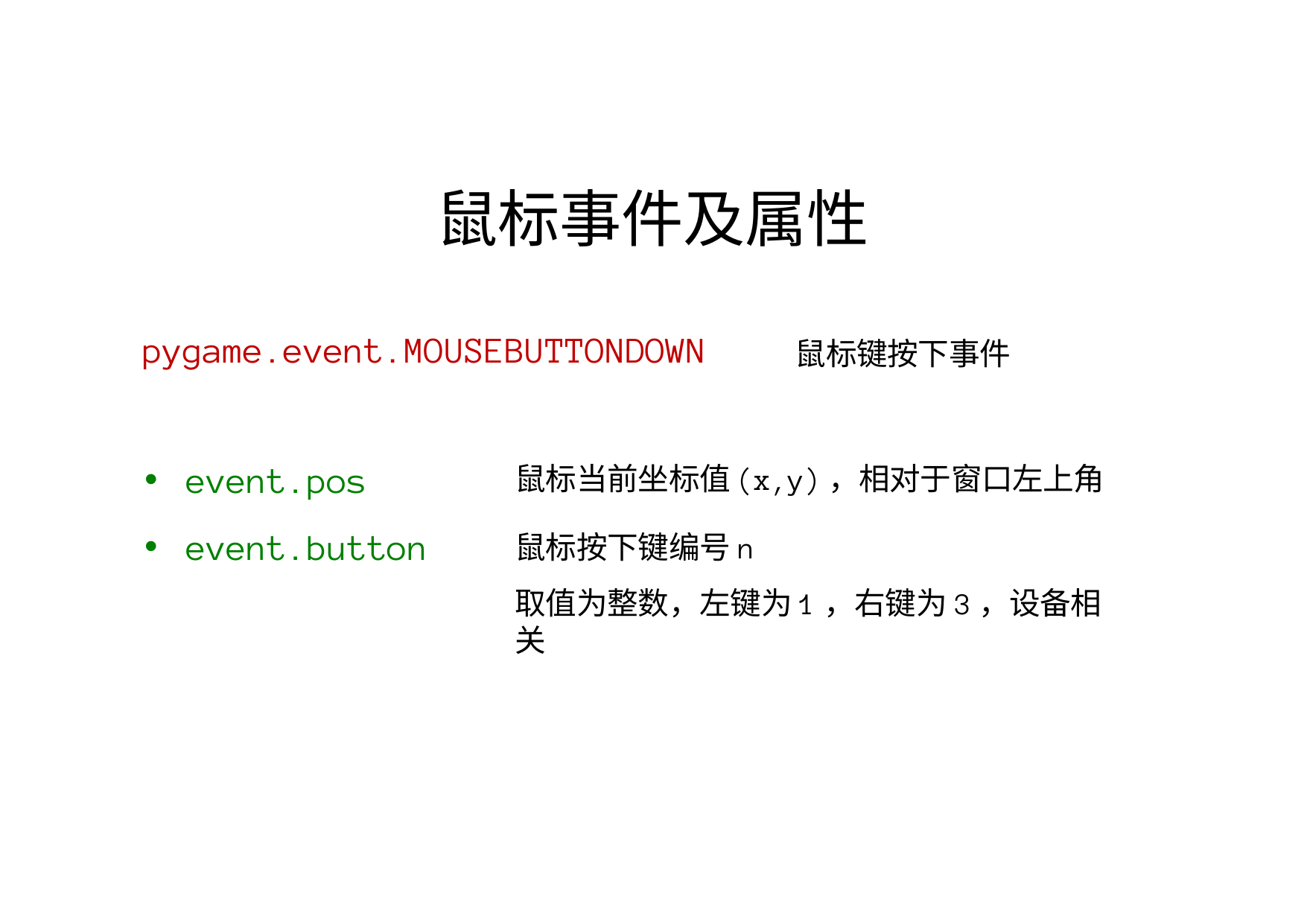

# 鼠标事件及属性
pygame.event.MOUSEBUTTONDOWN
鼠标键按下事件
event.pos
event.button
鼠标当前坐标值(x,y)，相对于窗口左上角
鼠标按下键编号n
取值为整数，左键为1，右键为3，设备相关